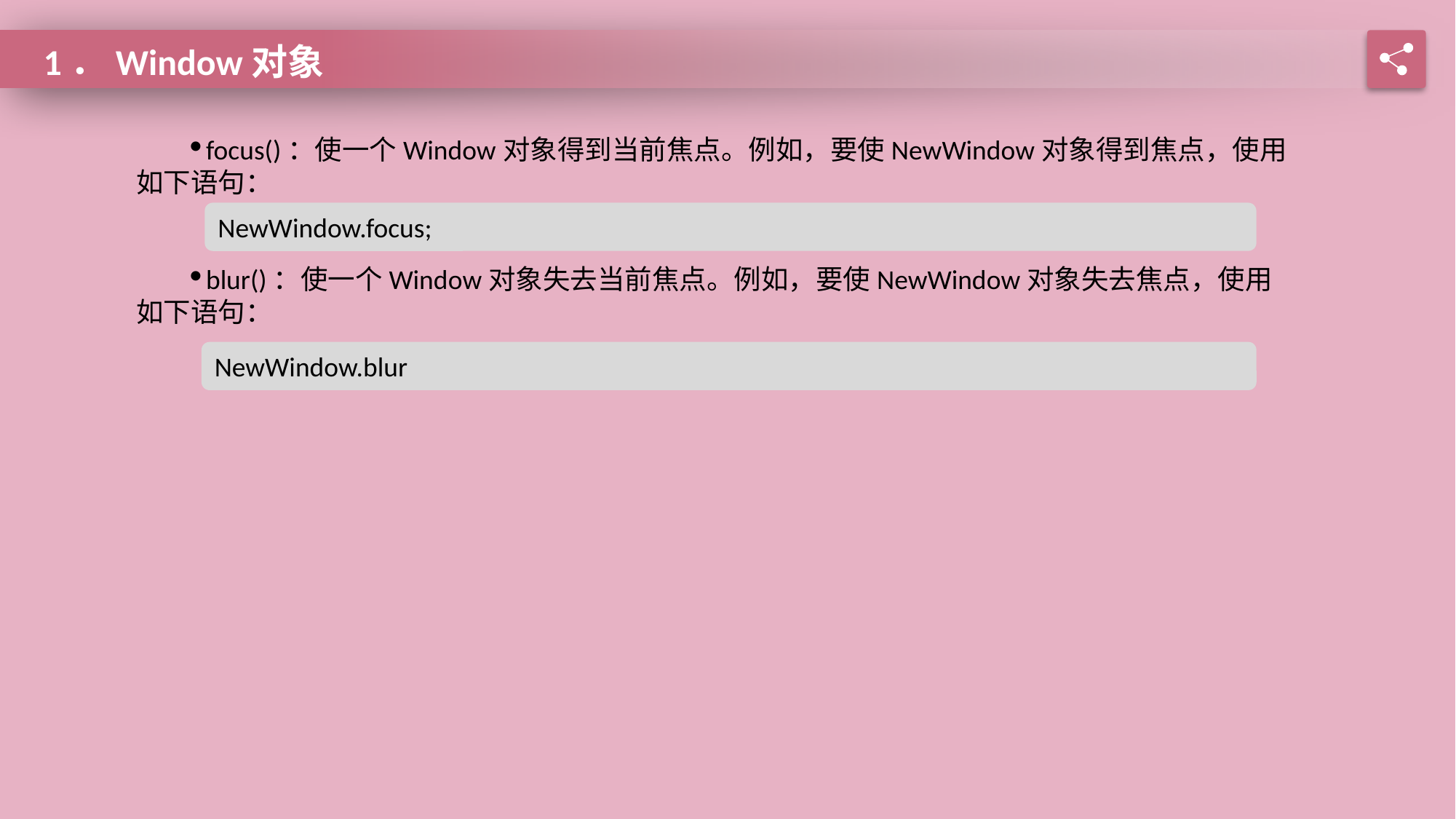

1．Window对象
focus()：使一个Window对象得到当前焦点。例如，要使NewWindow对象得到焦点，使用如下语句：
NewWindow.focus;
blur()：使一个Window对象失去当前焦点。例如，要使NewWindow对象失去焦点，使用如下语句：
NewWindow.blur